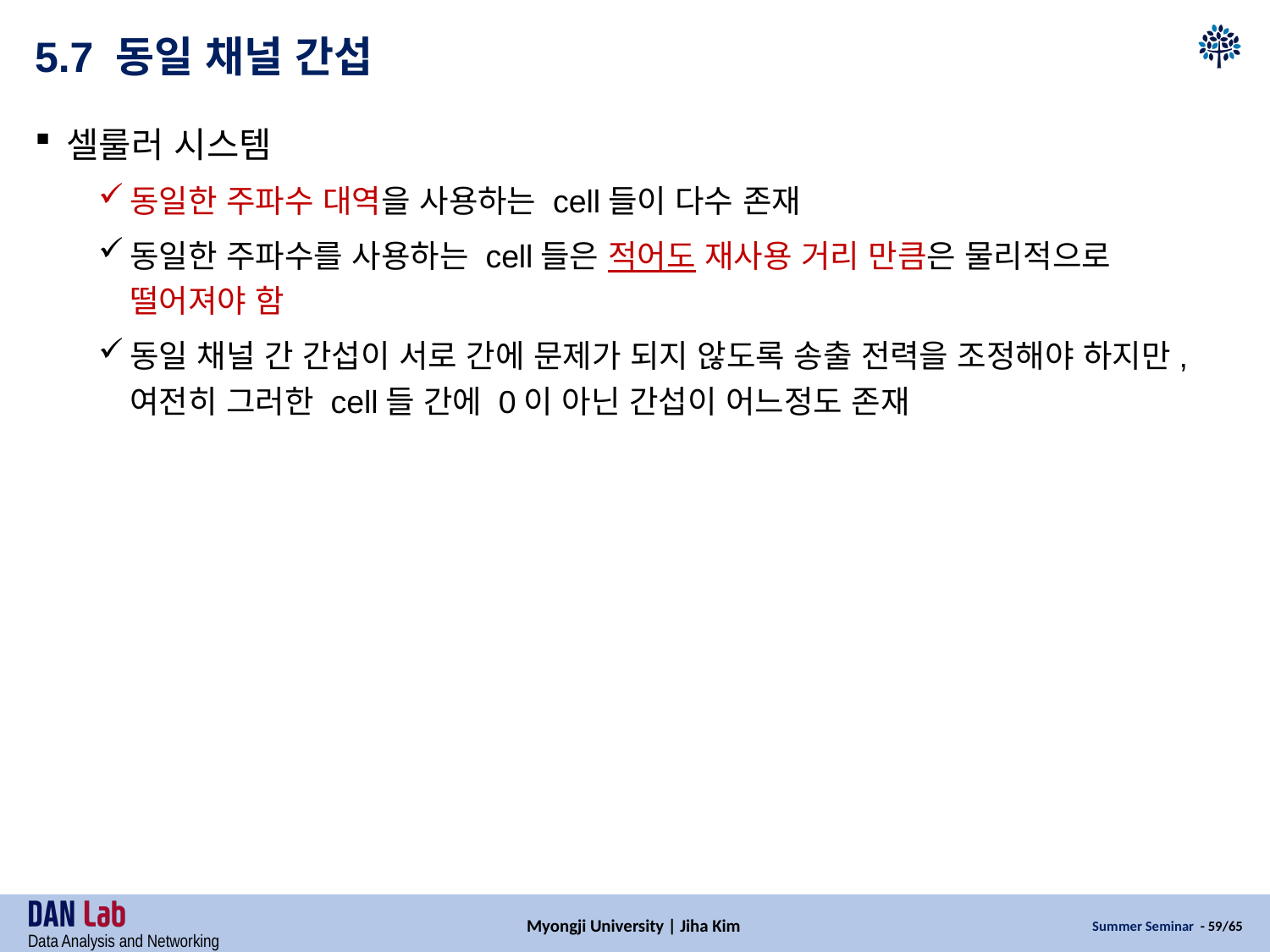

# 5.7 동일 채널 간섭
셀룰러 시스템
동일한 주파수 대역을 사용하는 cell들이 다수 존재
동일한 주파수를 사용하는 cell들은 적어도 재사용 거리 만큼은 물리적으로 떨어져야 함
동일 채널 간 간섭이 서로 간에 문제가 되지 않도록 송출 전력을 조정해야 하지만, 여전히 그러한 cell들 간에 0이 아닌 간섭이 어느정도 존재
Myongji University | Jiha Kim
Summer Seminar  - 59/65